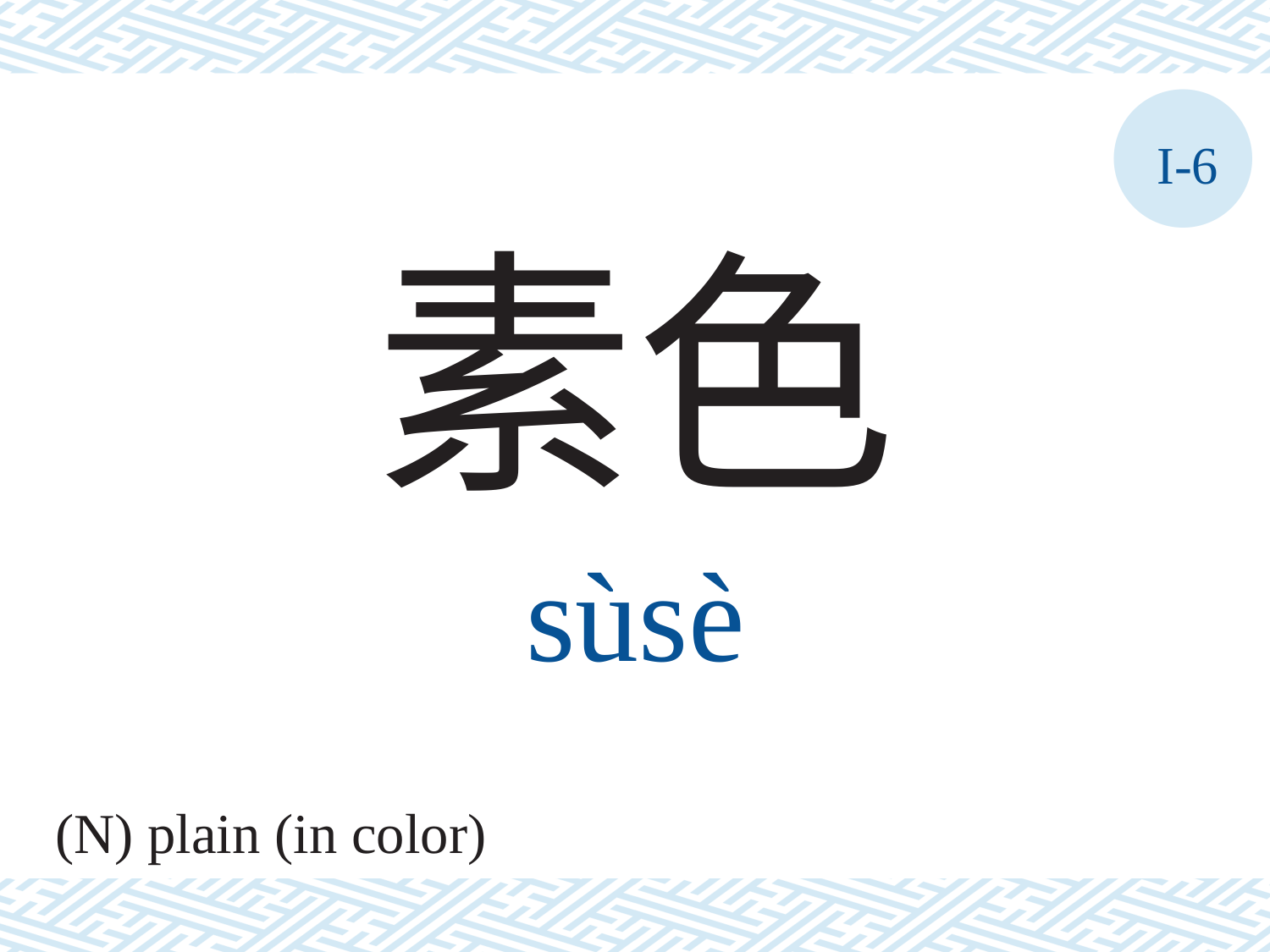

I-6
素色
sùsè
(N) plain (in color)